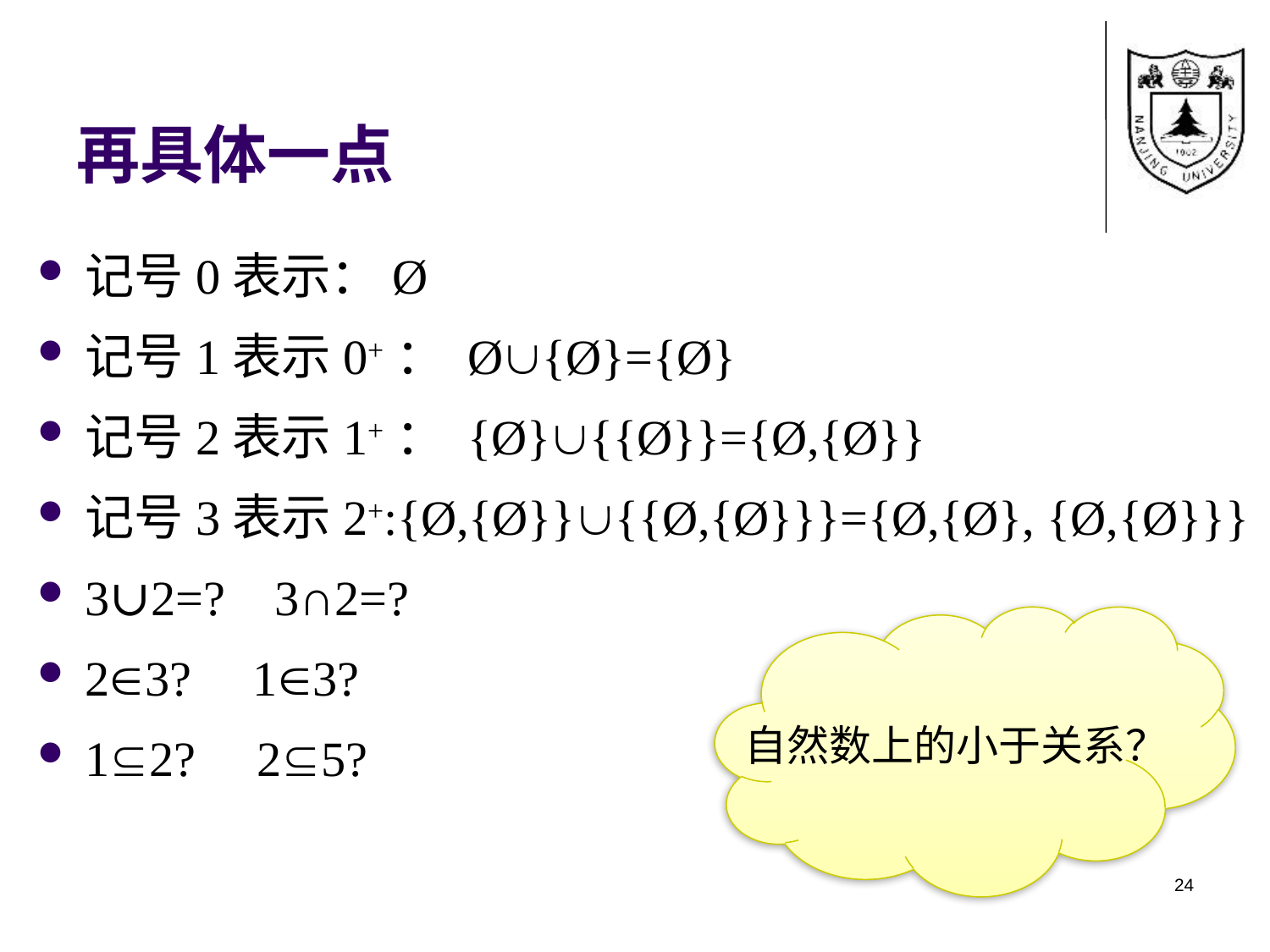

# 再具体一点
记号0表示：Ø
记号1表示0+： Ø∪{Ø}={Ø}
记号2表示1+： {Ø}∪{{Ø}}={Ø,{Ø}}
记号3表示2+:{Ø,{Ø}}∪{{Ø,{Ø}}}={Ø,{Ø}, {Ø,{Ø}}}
3∪2=?    3∩2=?
2∈3?     1∈3?
1⊆2?     2⊆5?
自然数上的小于关系？
24